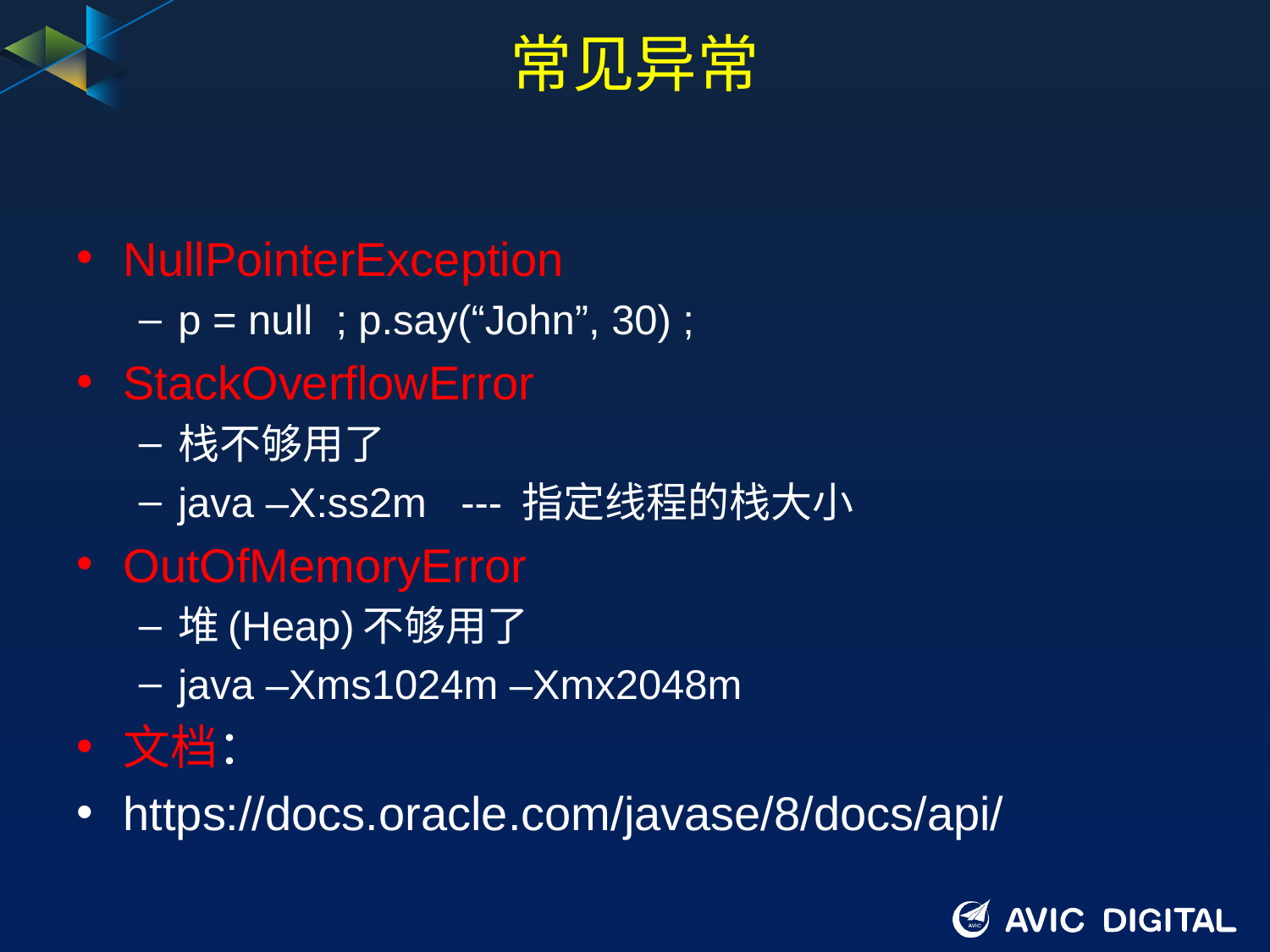

# 常见异常
NullPointerException
p = null  ; p.say(“John”, 30) ;
StackOverflowError
栈不够用了
java –X:ss2m   --- 指定线程的栈大小
OutOfMemoryError
堆(Heap)不够用了
java –Xms1024m –Xmx2048m
文档：
https://docs.oracle.com/javase/8/docs/api/